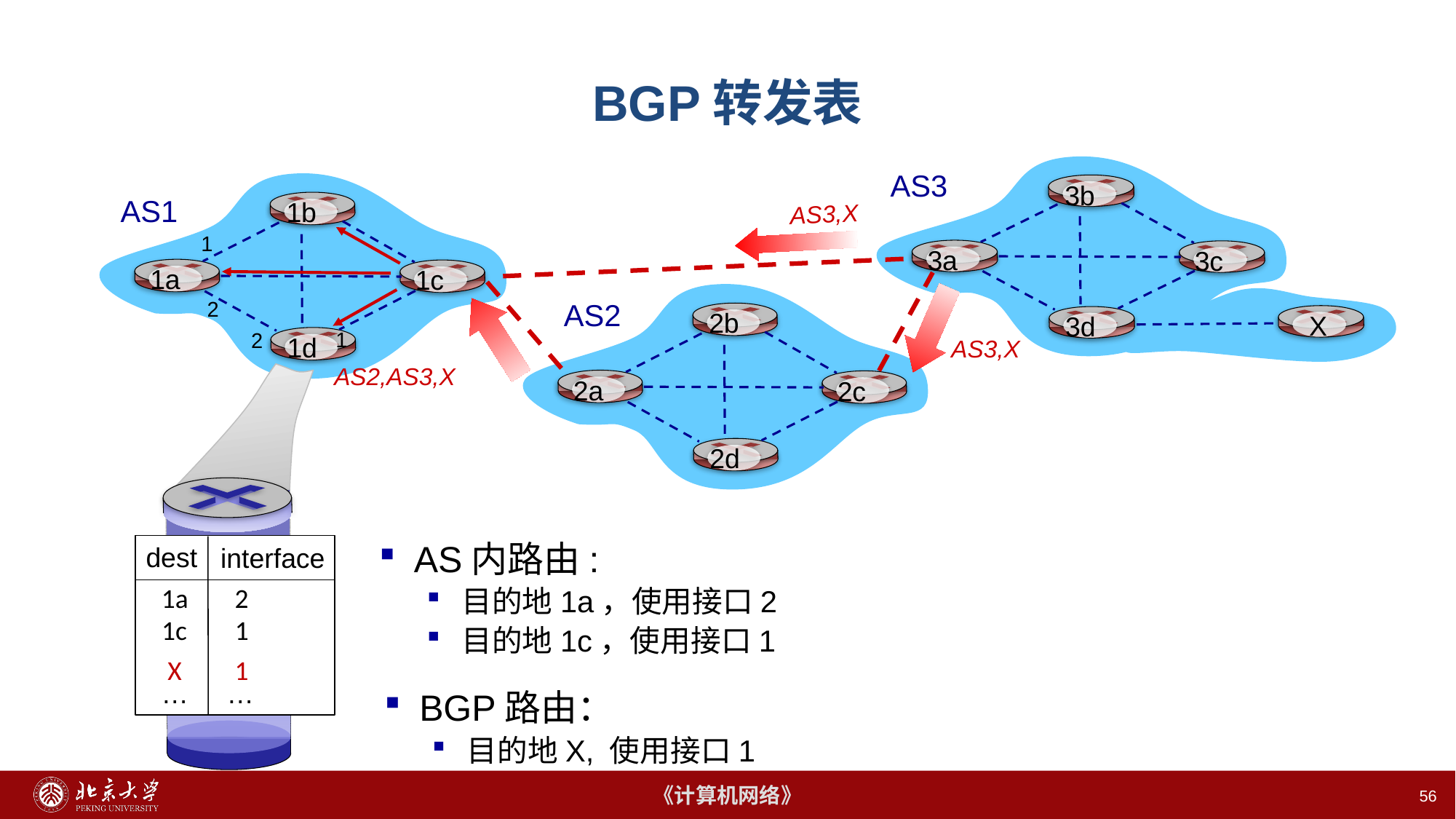

# BGP转发表

AS3
3b

3a

3c

3d

1b

1a

1c

1d

AS1
AS3,X

1

2b

2a

2c

2d

AS3,X

  X

2
AS2

AS2,AS3,X
1
2

dest
interface

…
…

AS内路由:
目的地1a，使用接口2
目的地1c，使用接口1
2
1a
1
1c
X
1
BGP路由：
目的地X, 使用接口1
56